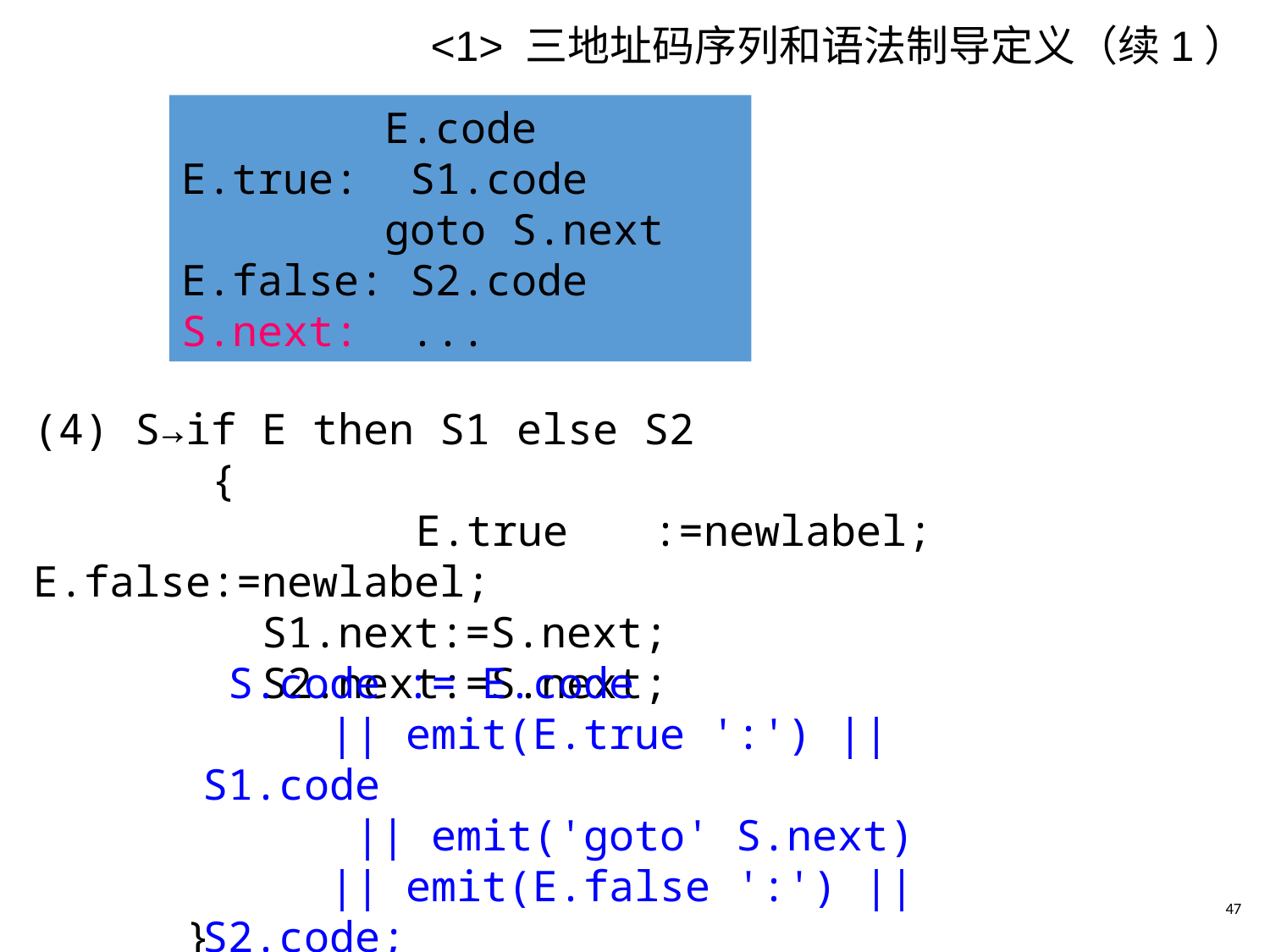

# <1> 三地址码序列和语法制导定义（续1）
	   E.code
E.true:  S1.code
	   goto S.next
E.false: S2.code
S.next:  ...
(4) S→if E then S1 else S2
       {
	   E.true :=newlabel;   E.false:=newlabel;
         S1.next:=S.next;
         S2.next:=S.next;

	 }
 S.code := E.code
	|| emit(E.true ':') || S1.code
      || emit('goto' S.next)
	|| emit(E.false ':') || S2.code;
47